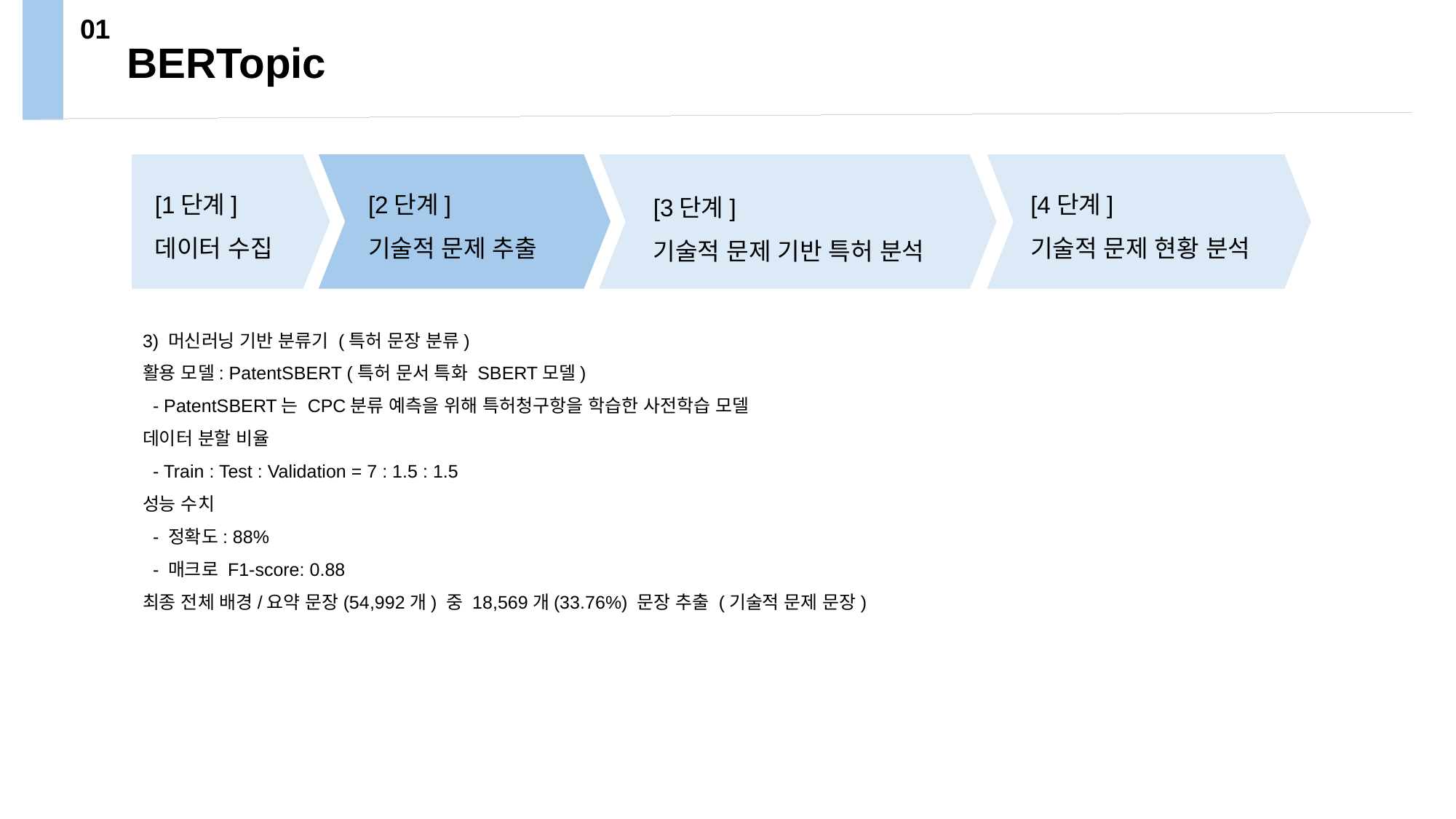

01
BERTopic

[1단계]
데이터 수집
[2단계]
기술적 문제 추출
[4단계]
기술적 문제 현황 분석
[3단계]
기술적 문제 기반 특허 분석
3) 머신러닝 기반 분류기 (특허 문장 분류)
활용 모델: PatentSBERT (특허 문서 특화 SBERT모델)
  - PatentSBERT는 CPC분류 예측을 위해 특허청구항을 학습한 사전학습 모델
데이터 분할 비율
  - Train : Test : Validation = 7 : 1.5 : 1.5
성능 수치
  - 정확도: 88%
  - 매크로 F1-score: 0.88
최종 전체 배경/요약 문장(54,992개) 중 18,569개(33.76%) 문장 추출 (기술적 문제 문장)